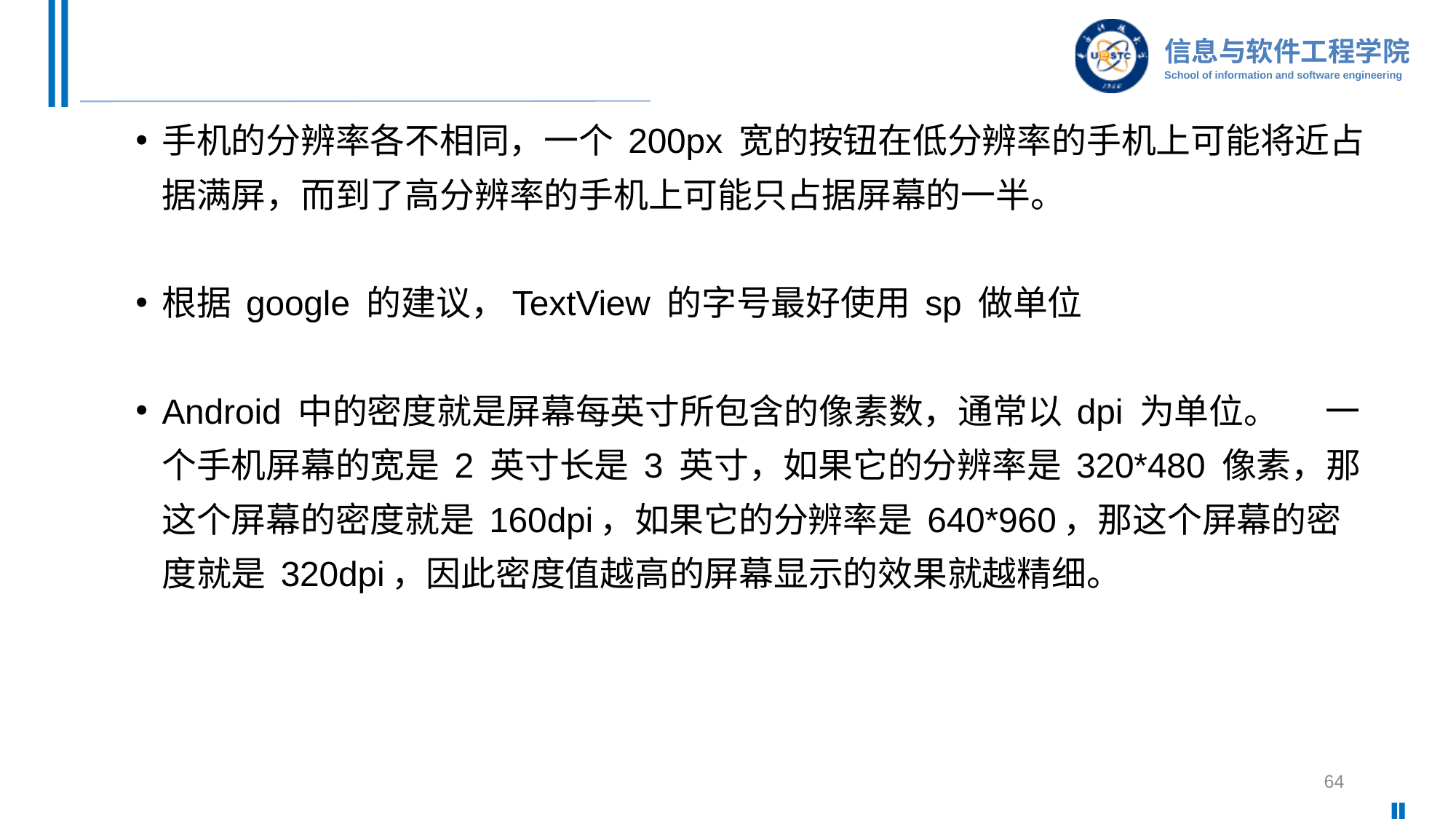

手机的分辨率各不相同，一个 200px 宽的按钮在低分辨率的手机上可能将近占据满屏，而到了高分辨率的手机上可能只占据屏幕的一半。

根据 google 的建议，TextView 的字号最好使用 sp 做单位

Android 中的密度就是屏幕每英寸所包含的像素数，通常以 dpi 为单位。	一个手机屏幕的宽是 2 英寸长是 3 英寸，如果它的分辨率是 320*480 像素，那这个屏幕的密度就是 160dpi，如果它的分辨率是 640*960，那这个屏幕的密度就是 320dpi，因此密度值越高的屏幕显示的效果就越精细。

64